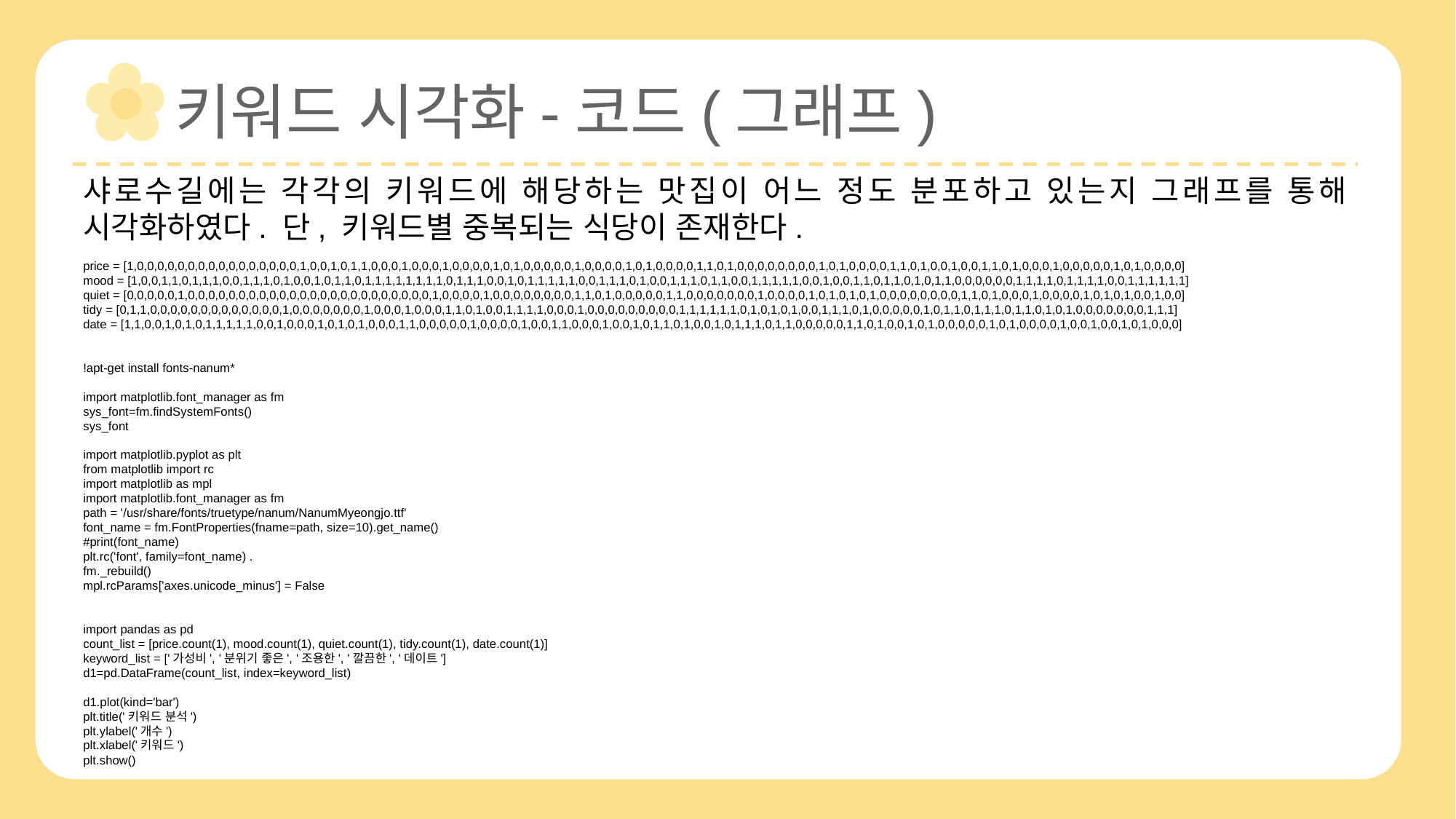

키워드 시각화-코드(그래프)
샤로수길에는 각각의 키워드에 해당하는 맛집이 어느 정도 분포하고 있는지 그래프를 통해 시각화하였다. 단, 키워드별 중복되는 식당이 존재한다.
price = [1,0,0,0,0,0,0,0,0,0,0,0,0,0,0,0,0,1,0,0,1,0,1,1,0,0,0,1,0,0,0,1,0,0,0,0,1,0,1,0,0,0,0,0,1,0,0,0,0,1,0,1,0,0,0,0,1,1,0,1,0,0,0,0,0,0,0,0,1,0,1,0,0,0,0,1,1,0,1,0,0,1,0,0,1,1,0,1,0,0,0,1,0,0,0,0,0,1,0,1,0,0,0,0]
mood = [1,0,0,1,1,0,1,1,1,0,0,1,1,1,0,1,0,0,1,0,1,1,0,1,1,1,1,1,1,1,1,0,1,1,1,0,0,1,0,1,1,1,1,1,0,0,1,1,1,0,1,0,0,1,1,1,0,1,1,0,0,1,1,1,1,1,0,0,1,0,0,1,1,0,1,1,0,1,0,1,1,0,0,0,0,0,0,1,1,1,1,0,1,1,1,1,0,0,1,1,1,1,1,1]
quiet = [0,0,0,0,0,1,0,0,0,0,0,0,0,0,0,0,0,0,0,0,0,0,0,0,0,0,0,0,0,0,1,0,0,0,0,1,0,0,0,0,0,0,0,0,1,1,0,1,0,0,0,0,0,1,1,0,0,0,0,0,0,0,1,0,0,0,0,1,0,1,0,1,0,1,0,0,0,0,0,0,0,0,1,1,0,1,0,0,0,1,0,0,0,0,1,0,1,0,1,0,0,1,0,0]
tidy = [0,1,1,0,0,0,0,0,0,0,0,0,0,0,0,0,1,0,0,0,0,0,0,0,1,0,0,0,1,0,0,0,1,1,0,1,0,0,1,1,1,1,0,0,0,1,0,0,0,0,0,0,0,0,0,1,1,1,1,1,1,0,1,0,1,0,1,0,0,1,1,1,0,1,0,0,0,0,0,1,0,1,1,0,1,1,1,0,1,1,0,1,0,1,0,0,0,0,0,0,0,1,1,1]
date = [1,1,0,0,1,0,1,0,1,1,1,1,1,0,0,1,0,0,0,1,0,1,0,1,0,0,0,1,1,0,0,0,0,0,1,0,0,0,0,1,0,0,1,1,0,0,0,1,0,0,1,0,1,1,0,1,0,0,1,0,1,1,1,0,1,1,0,0,0,0,0,1,1,0,1,0,0,1,0,1,0,0,0,0,0,1,0,1,0,0,0,0,1,0,0,1,0,0,1,0,1,0,0,0]
!apt-get install fonts-nanum*
import matplotlib.font_manager as fm
sys_font=fm.findSystemFonts()
sys_font
import matplotlib.pyplot as plt
from matplotlib import rc
import matplotlib as mpl
import matplotlib.font_manager as fm
path = '/usr/share/fonts/truetype/nanum/NanumMyeongjo.ttf'
font_name = fm.FontProperties(fname=path, size=10).get_name()
#print(font_name)
plt.rc('font', family=font_name) .
fm._rebuild()
mpl.rcParams['axes.unicode_minus'] = False
import pandas as pd
count_list = [price.count(1), mood.count(1), quiet.count(1), tidy.count(1), date.count(1)]
keyword_list = ['가성비', '분위기 좋은', '조용한', '깔끔한', '데이트']
d1=pd.DataFrame(count_list, index=keyword_list)
d1.plot(kind='bar')
plt.title('키워드 분석')
plt.ylabel('개수')
plt.xlabel('키워드')
plt.show()